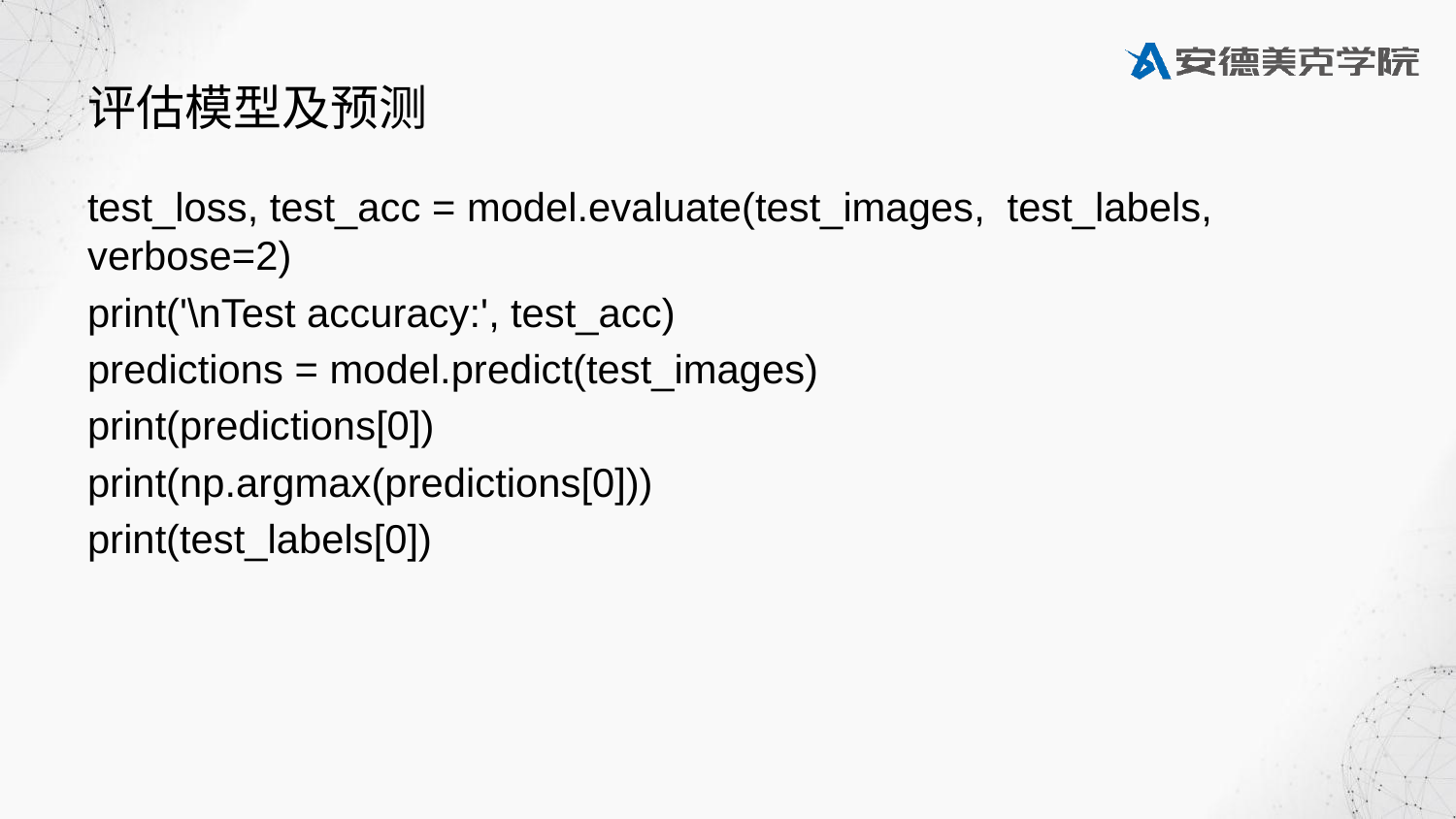

# 评估模型及预测
test_loss, test_acc = model.evaluate(test_images,  test_labels, verbose=2)
print('\nTest accuracy:', test_acc)
predictions = model.predict(test_images)
print(predictions[0])
print(np.argmax(predictions[0]))
print(test_labels[0])